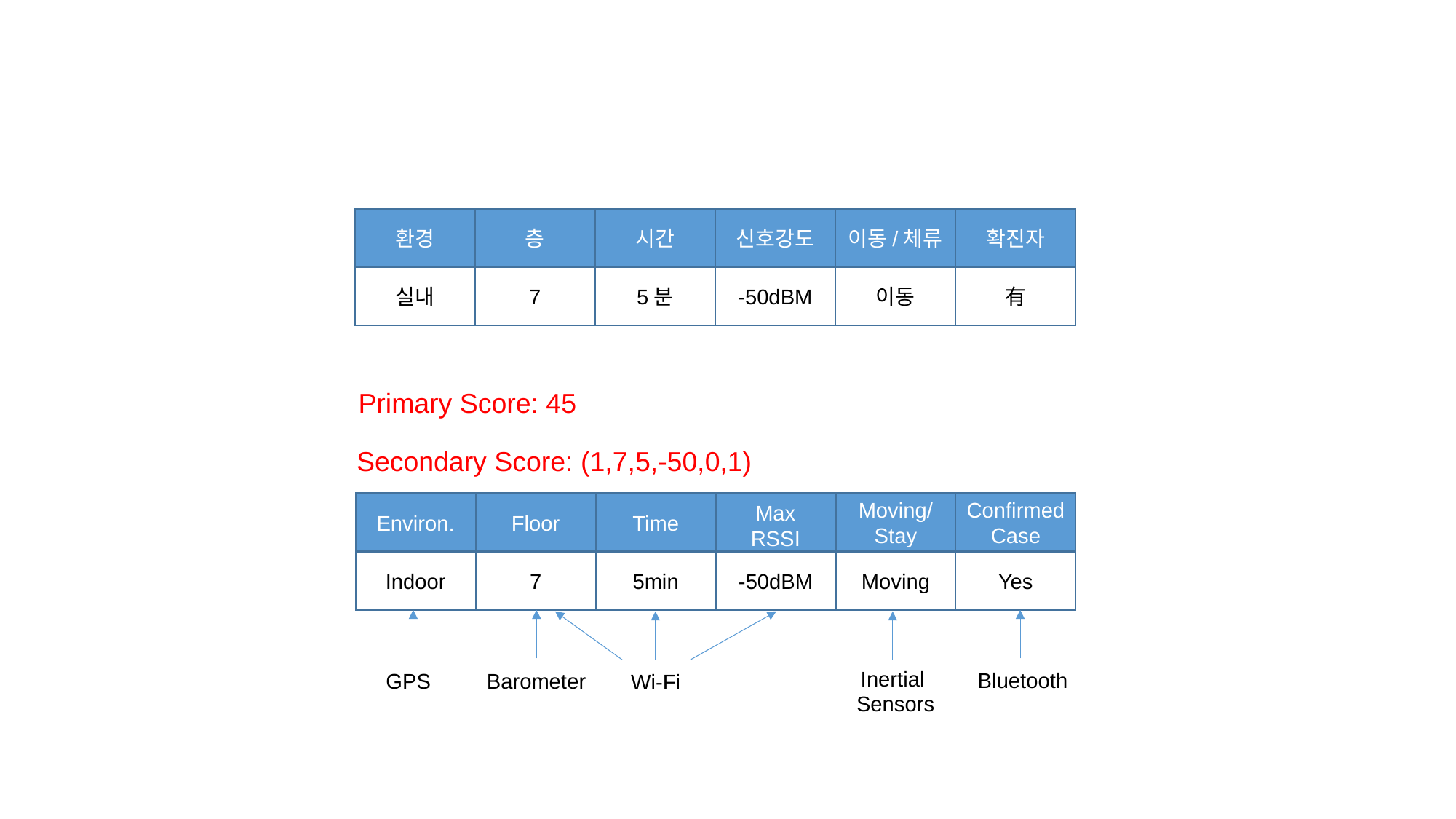

환경
층
시간
신호강도
이동/체류
확진자
실내
7
5분
-50dBM
이동
有
Primary Score: 45
Secondary Score: (1,7,5,-50,0,1)
Environ.
Floor
Time
Max
RSSI
Moving/
Stay
Confirmed
Case
Indoor
7
5min
-50dBM
Moving
Yes
Inertial
Sensors
Bluetooth
GPS
Barometer
Wi-Fi